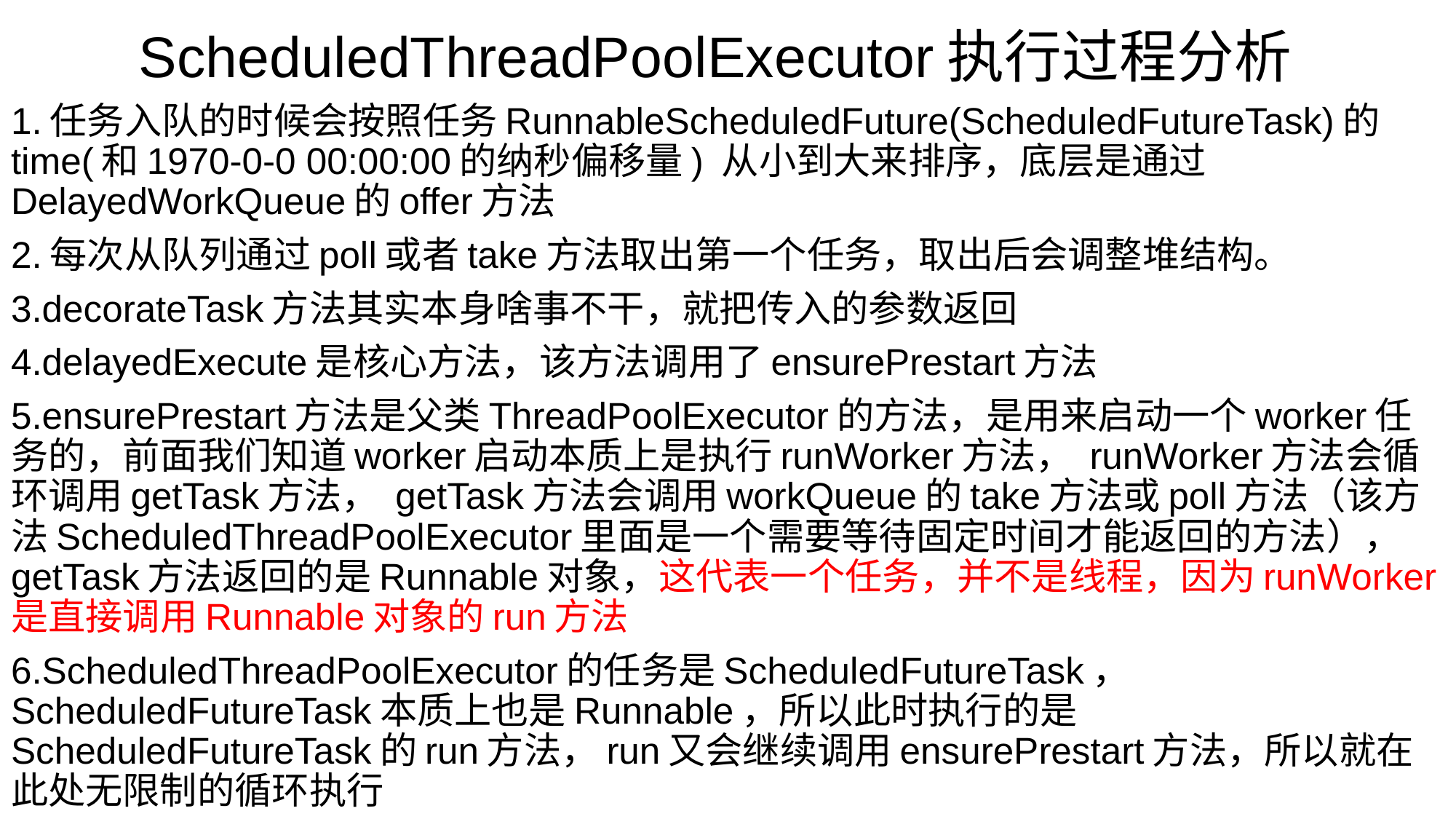

# ScheduledThreadPoolExecutor执行过程分析
1.任务入队的时候会按照任务RunnableScheduledFuture(ScheduledFutureTask)的time(和1970-0-0 00:00:00的纳秒偏移量) 从小到大来排序，底层是通过DelayedWorkQueue的offer方法
2.每次从队列通过poll或者take方法取出第一个任务，取出后会调整堆结构。
3.decorateTask方法其实本身啥事不干，就把传入的参数返回
4.delayedExecute是核心方法，该方法调用了ensurePrestart方法
5.ensurePrestart方法是父类ThreadPoolExecutor的方法，是用来启动一个worker任务的，前面我们知道worker启动本质上是执行runWorker方法， runWorker方法会循环调用getTask方法， getTask方法会调用workQueue的take方法或poll方法（该方法ScheduledThreadPoolExecutor里面是一个需要等待固定时间才能返回的方法）， getTask方法返回的是Runnable对象，这代表一个任务，并不是线程，因为runWorker是直接调用Runnable对象的run方法
6.ScheduledThreadPoolExecutor的任务是ScheduledFutureTask， ScheduledFutureTask本质上也是Runnable，所以此时执行的是ScheduledFutureTask的run方法，run又会继续调用ensurePrestart方法，所以就在此处无限制的循环执行